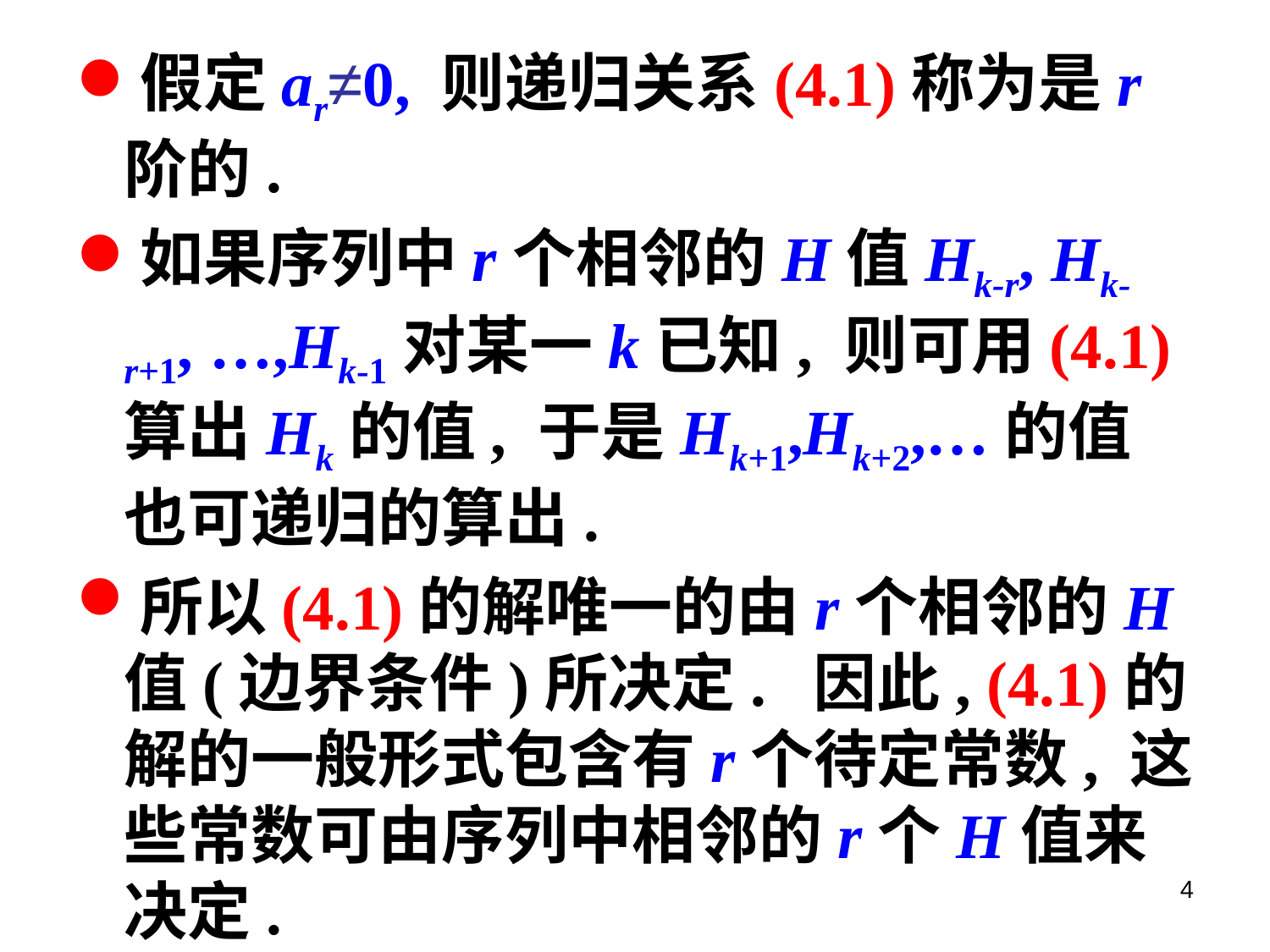

假定ar≠0, 则递归关系(4.1)称为是r阶的.
如果序列中r个相邻的H值Hk-r, Hk-r+1, …,Hk-1对某一k已知, 则可用(4.1)算出Hk的值, 于是Hk+1,Hk+2,…的值也可递归的算出.
所以(4.1)的解唯一的由r个相邻的H值(边界条件)所决定.  因此, (4.1)的解的一般形式包含有r个待定常数, 这些常数可由序列中相邻的r个H值来决定.
一般给定初值: H0, H1, …, Hr-1.
4